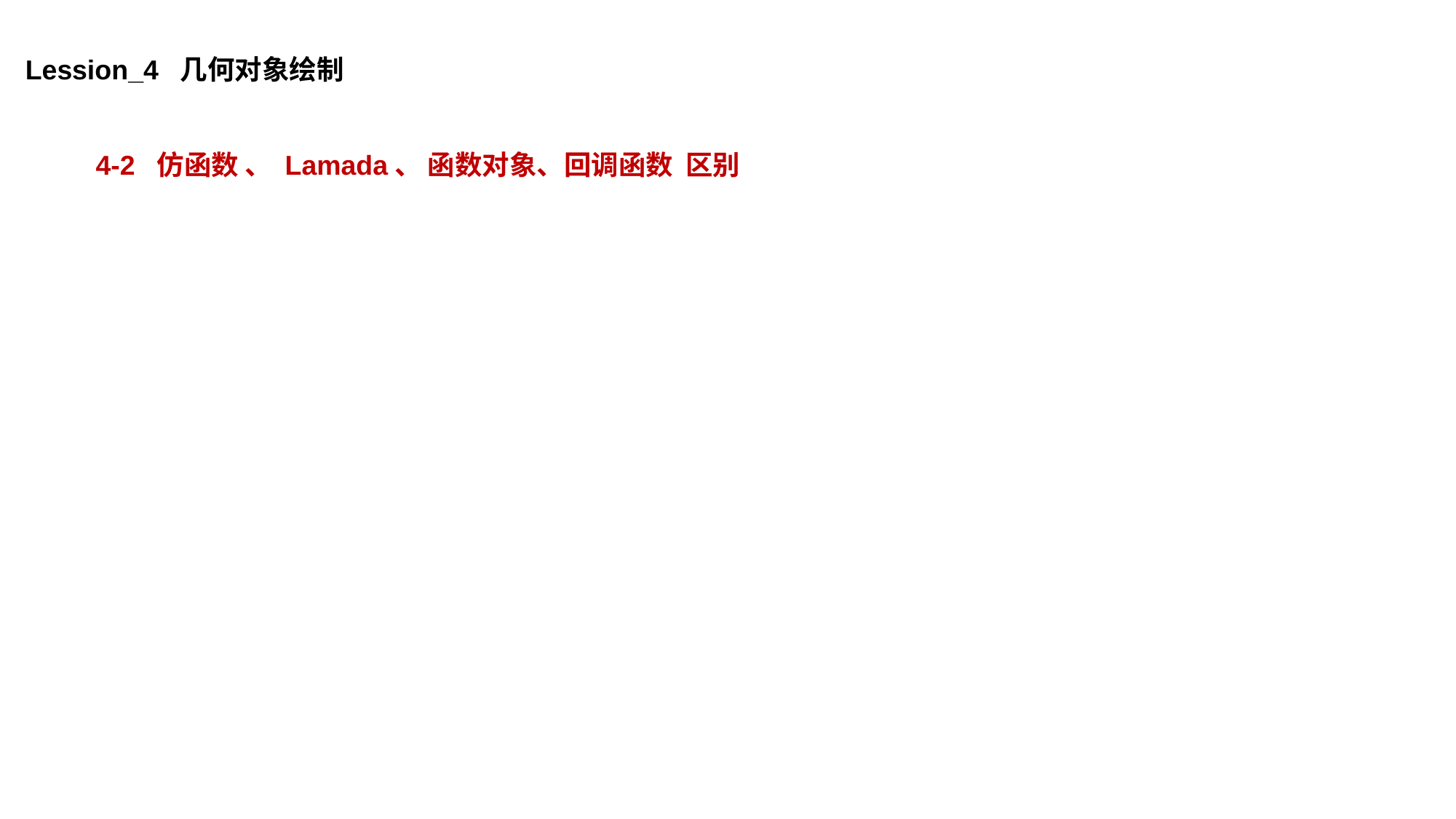

Lession_4  几何对象绘制
4-2  仿函数 、 Lamada、 函数对象、回调函数  区别